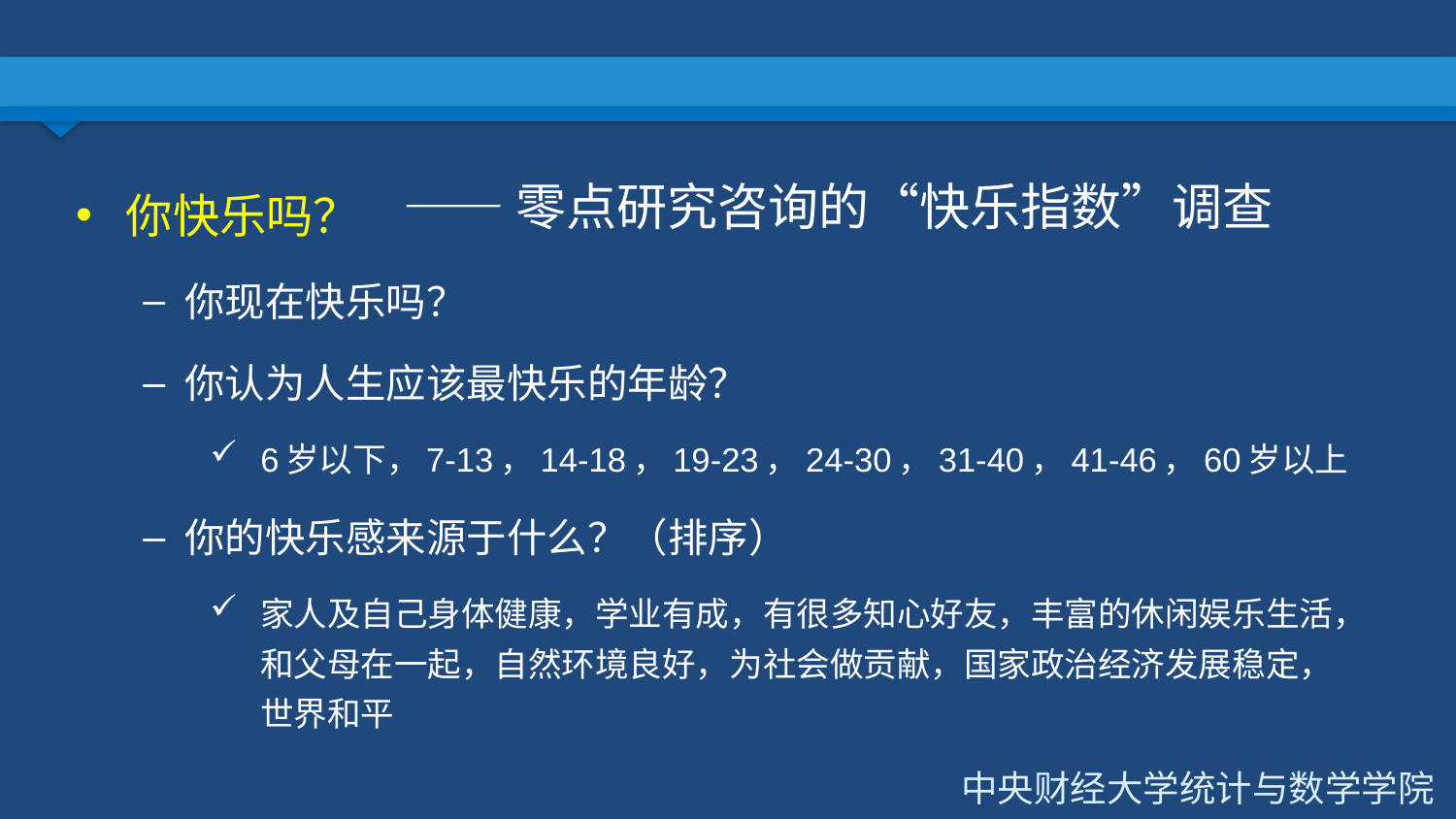

#
你快乐吗？
你现在快乐吗？
你认为人生应该最快乐的年龄？
6岁以下，7-13，14-18，19-23，24-30，31-40，41-46，60岁以上
你的快乐感来源于什么？（排序）
家人及自己身体健康，学业有成，有很多知心好友，丰富的休闲娱乐生活，和父母在一起，自然环境良好，为社会做贡献，国家政治经济发展稳定，世界和平
——零点研究咨询的“快乐指数”调查